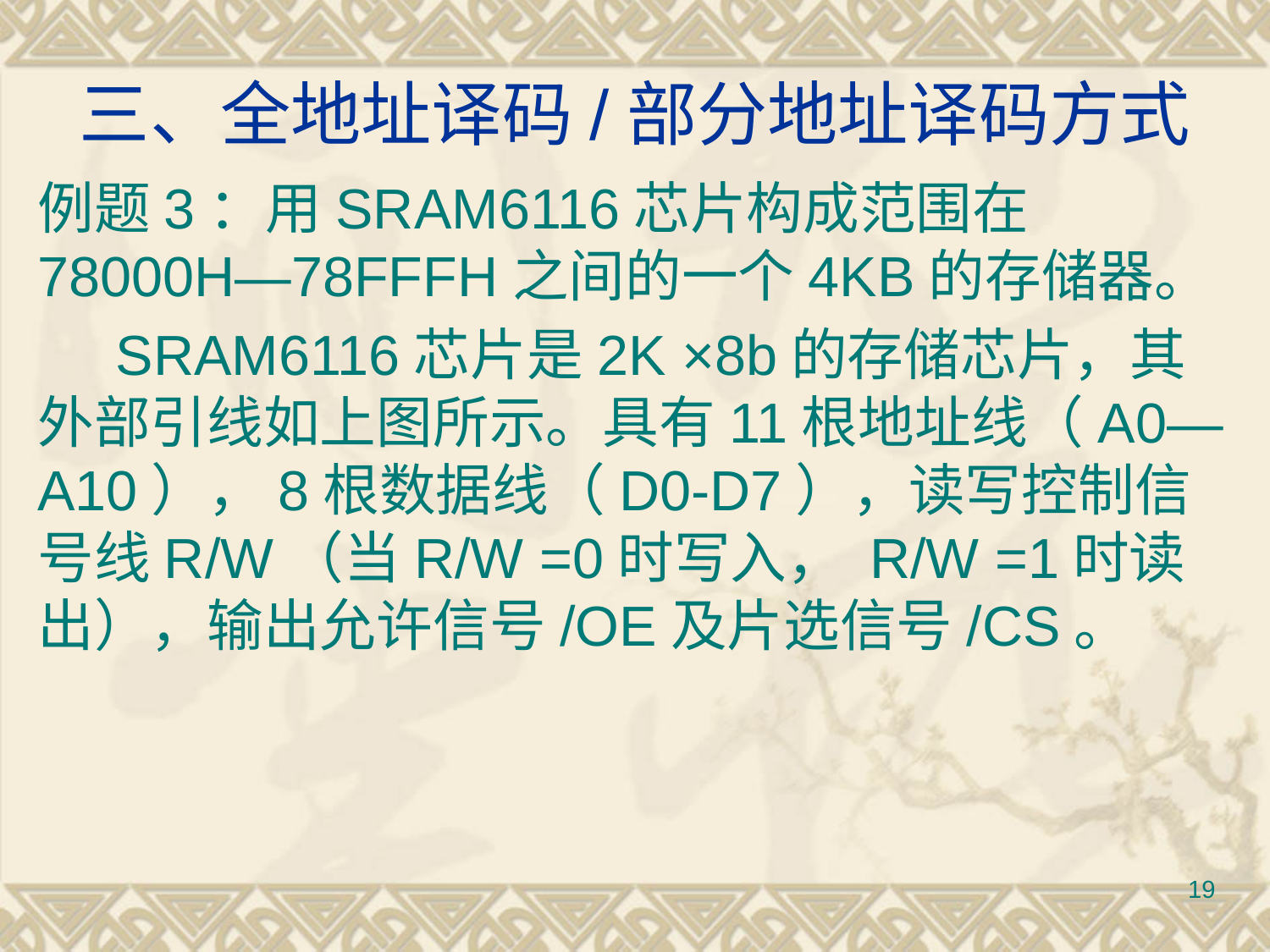

# 三、全地址译码/部分地址译码方式
例题3：用SRAM6116芯片构成范围在78000H—78FFFH之间的一个4KB的存储器。
     SRAM6116芯片是2K ×8b的存储芯片，其外部引线如上图所示。具有11根地址线（A0—A10），8根数据线（D0-D7），读写控制信号线R/W（当R/W =0时写入， R/W =1时读出），输出允许信号/OE及片选信号/CS。

19